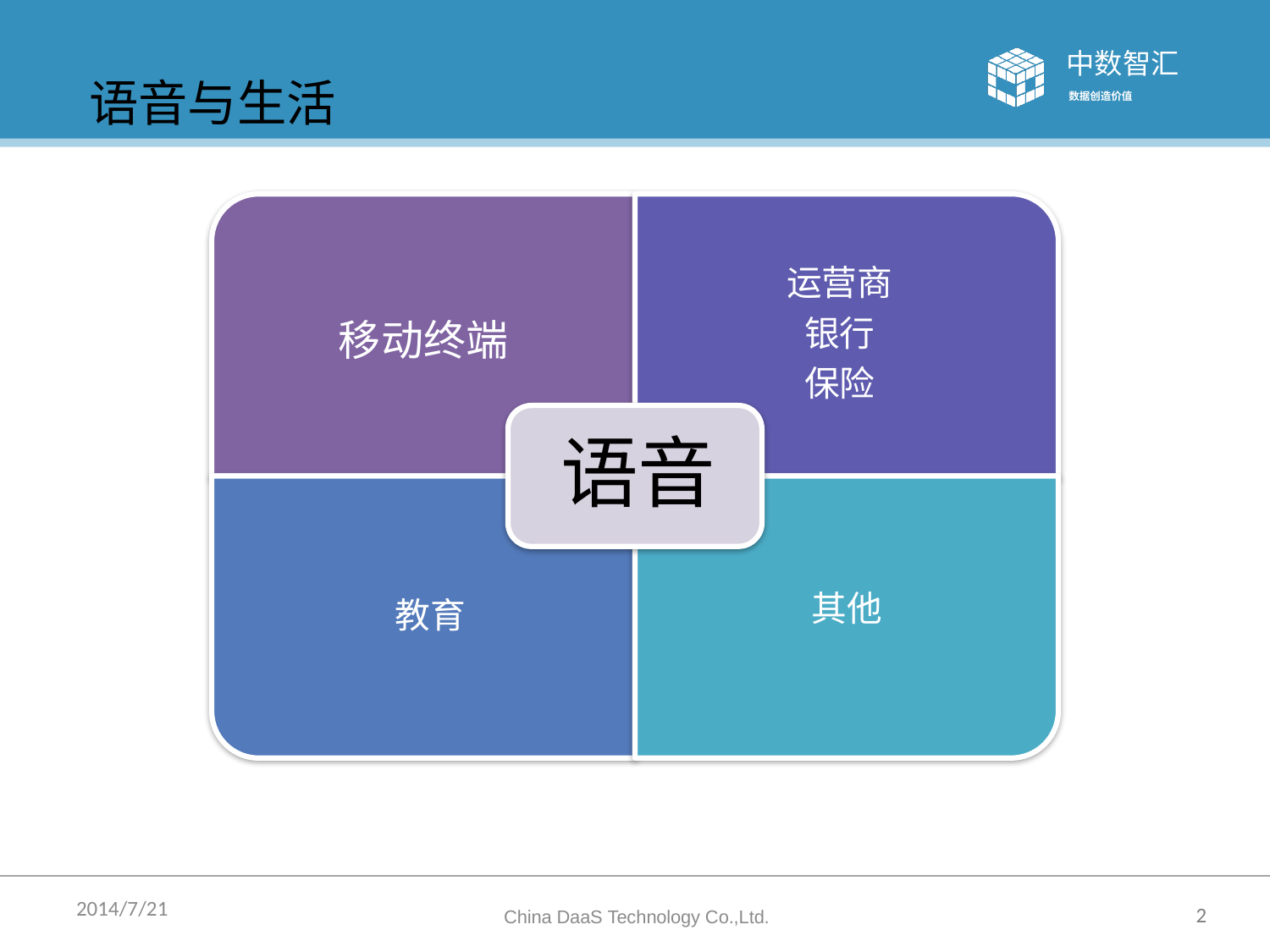

语音与生活
移动终端
运营商
银行
保险
教育
其他
语音
2014/7/21
2